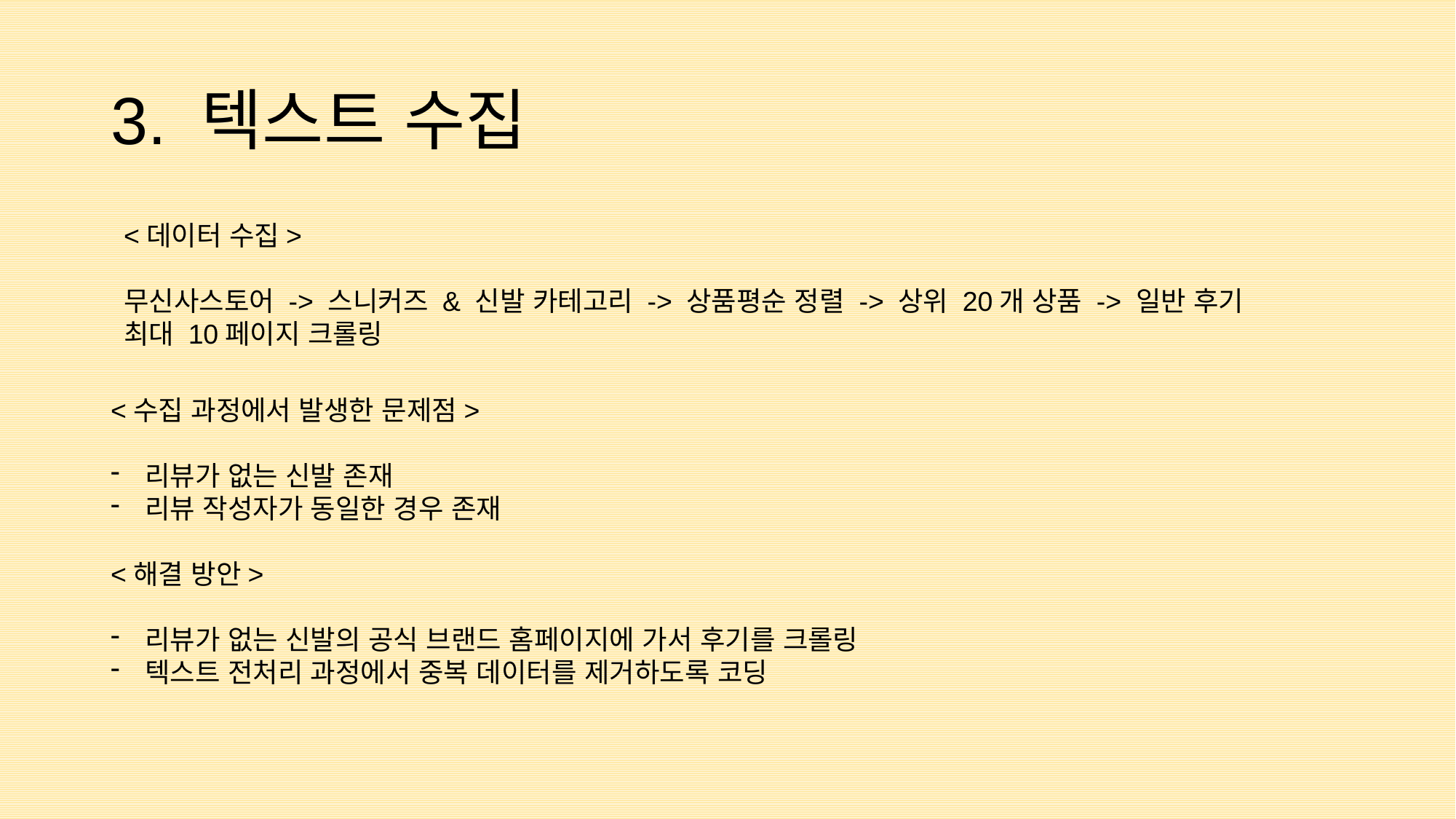

# 3. 텍스트 수집
<데이터 수집>

무신사스토어 -> 스니커즈 & 신발 카테고리 -> 상품평순 정렬 -> 상위 20개 상품 -> 일반 후기 최대 10페이지 크롤링

<수집 과정에서 발생한 문제점>

리뷰가 없는 신발 존재
리뷰 작성자가 동일한 경우 존재

<해결 방안>

리뷰가 없는 신발의 공식 브랜드 홈페이지에 가서 후기를 크롤링
텍스트 전처리 과정에서 중복 데이터를 제거하도록 코딩